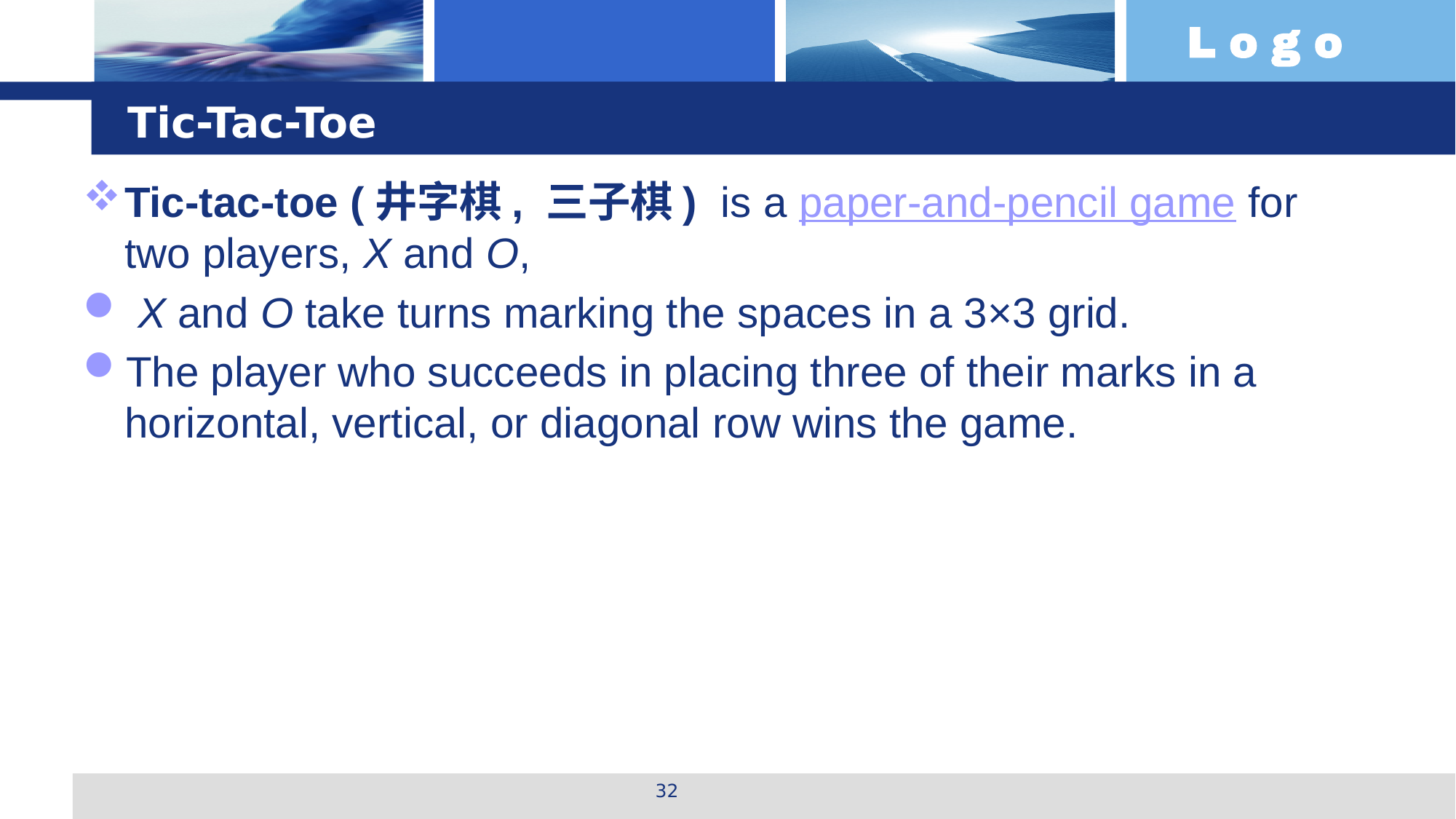

# Tic-Tac-Toe
Tic-tac-toe (井字棋, 三子棋)  is a paper-and-pencil game for two players, X and O,
 X and O take turns marking the spaces in a 3×3 grid.
The player who succeeds in placing three of their marks in a horizontal, vertical, or diagonal row wins the game.
32